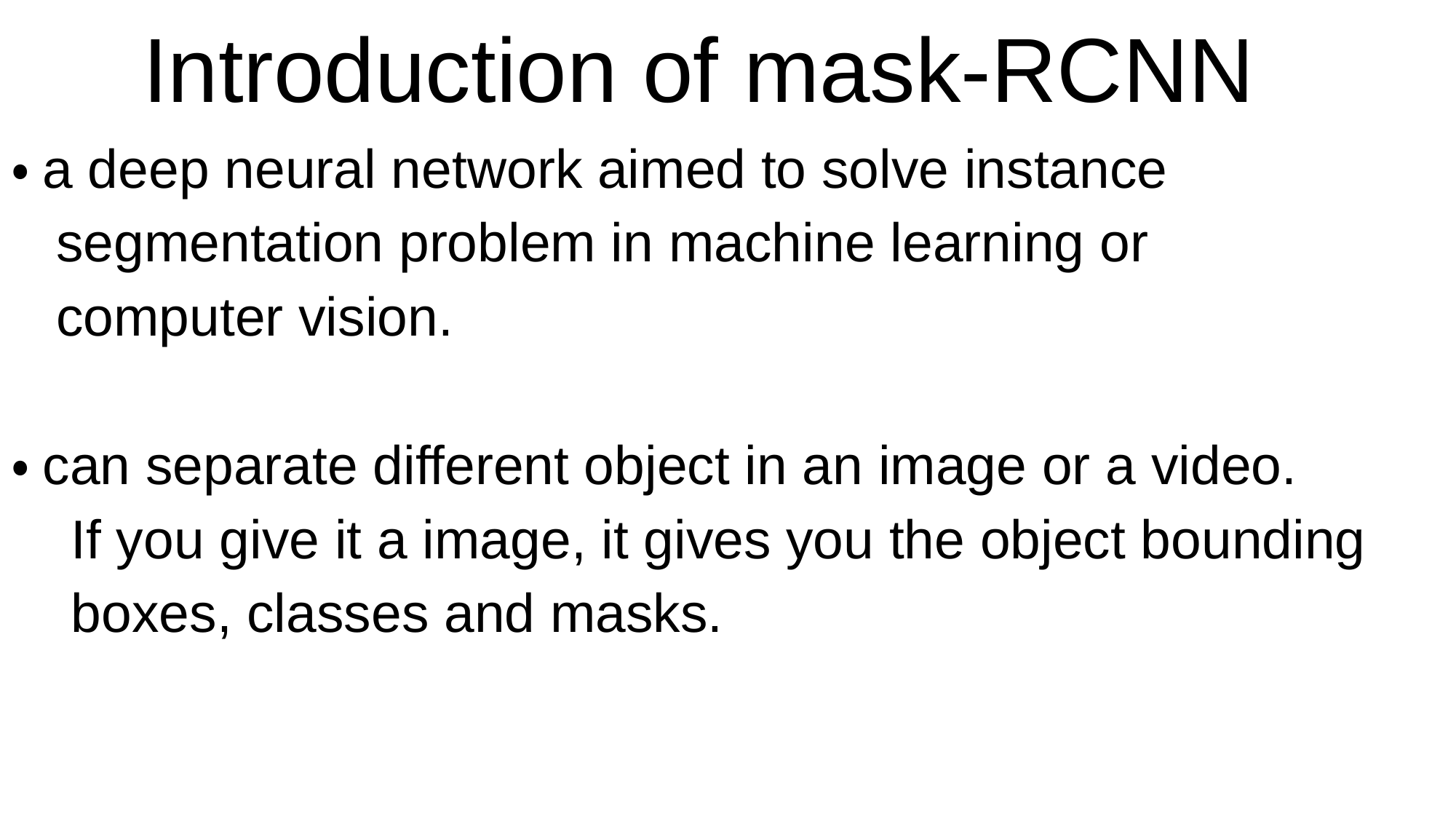

# Introduction of mask-RCNN
・a deep neural network aimed to solve instance
   segmentation problem in machine learning or
   computer vision.

・can separate different object in an image or a video.
    If you give it a image, it gives you the object bounding
    boxes, classes and masks.